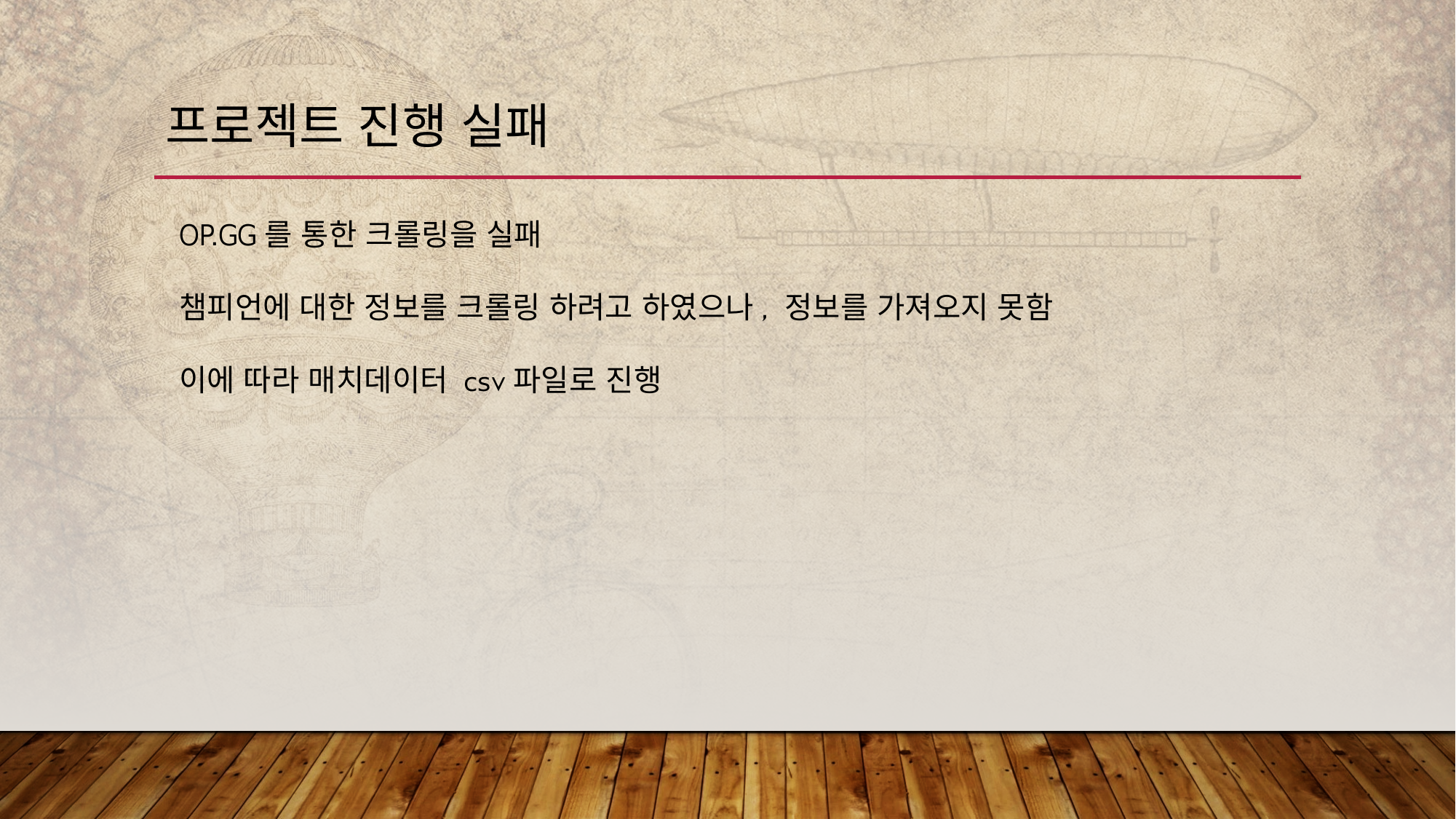

# 프로젝트 진행 실패
OP.GG를 통한 크롤링을 실패

챔피언에 대한 정보를 크롤링 하려고 하였으나, 정보를 가져오지 못함

이에 따라 매치데이터 csv파일로 진행